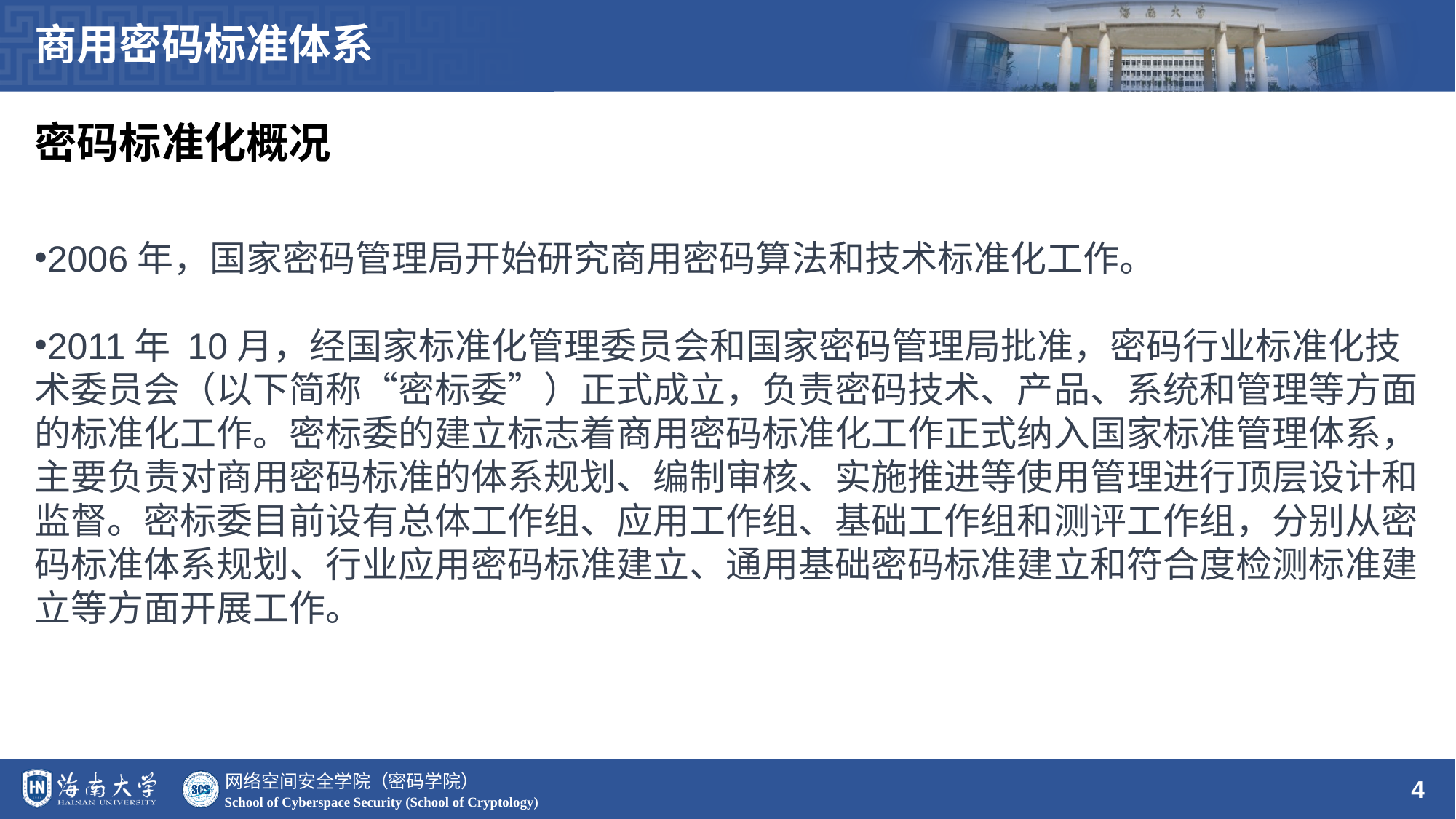

商用密码标准体系
密码标准化概况

2006年，国家密码管理局开始研究商用密码算法和技术标准化工作。

2011年 10月，经国家标准化管理委员会和国家密码管理局批准，密码行业标准化技术委员会（以下简称“密标委”）正式成立，负责密码技术、产品、系统和管理等方面的标准化工作。密标委的建立标志着商用密码标准化工作正式纳入国家标准管理体系，主要负责对商用密码标准的体系规划、编制审核、实施推进等使用管理进行顶层设计和监督。密标委目前设有总体工作组、应用工作组、基础工作组和测评工作组，分别从密码标准体系规划、行业应用密码标准建立、通用基础密码标准建立和符合度检测标准建立等方面开展工作。

4